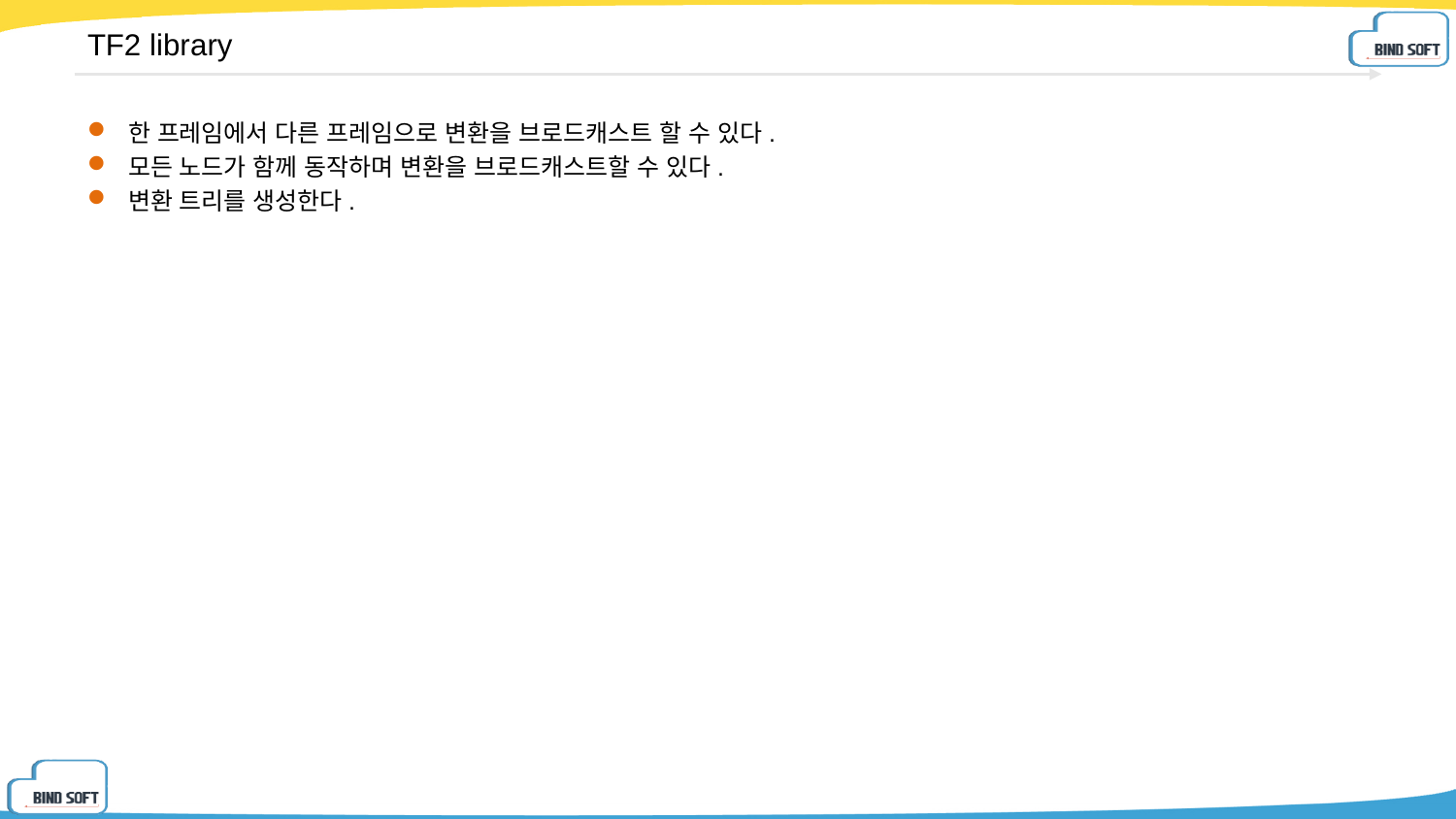

# TF2 library
한 프레임에서 다른 프레임으로 변환을 브로드캐스트 할 수 있다.
모든 노드가 함께 동작하며 변환을 브로드캐스트할 수 있다.
변환 트리를 생성한다.